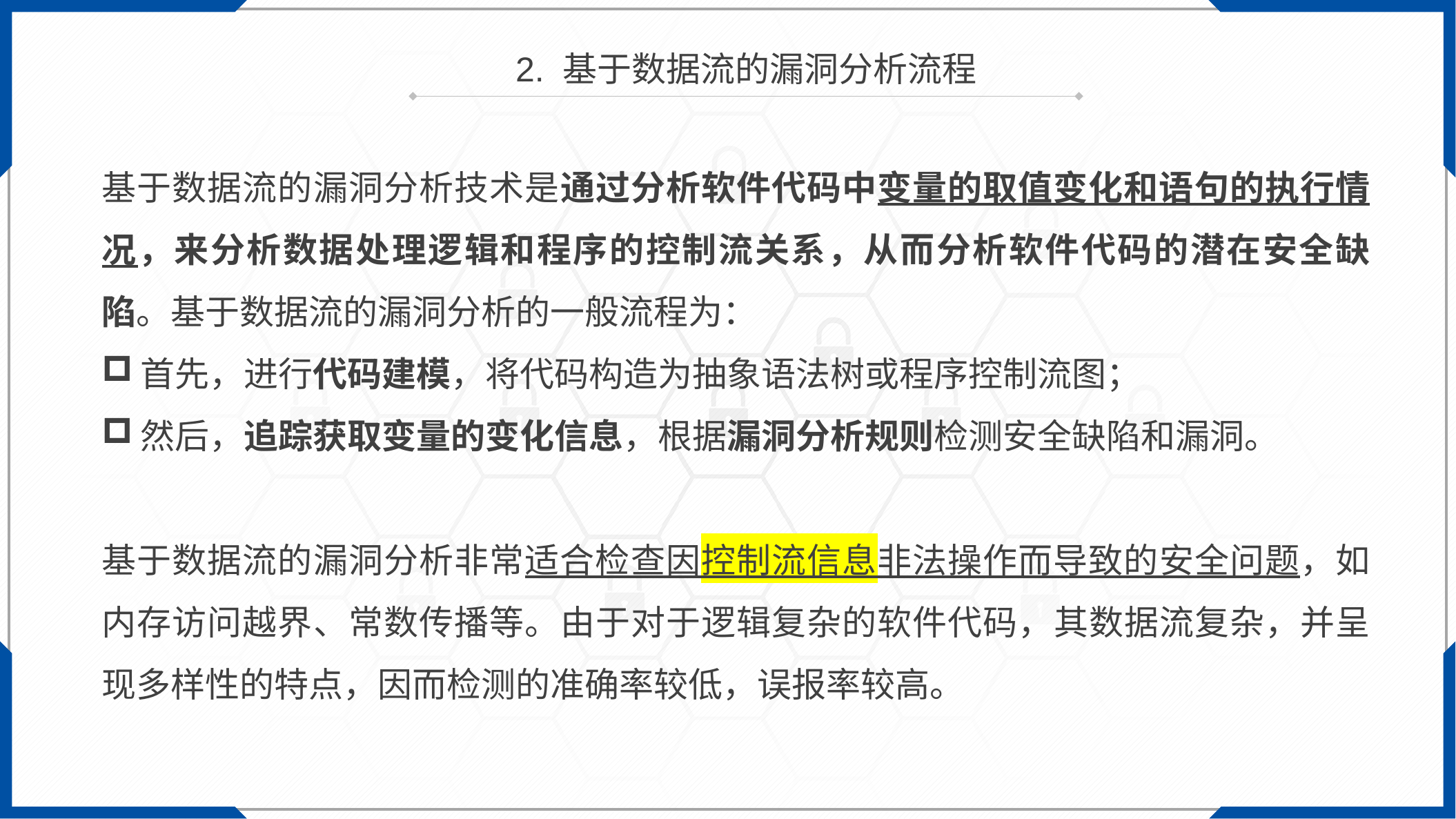

2. 基于数据流的漏洞分析流程
基于数据流的漏洞分析技术是通过分析软件代码中变量的取值变化和语句的执行情况，来分析数据处理逻辑和程序的控制流关系，从而分析软件代码的潜在安全缺陷。基于数据流的漏洞分析的一般流程为：
首先，进行代码建模，将代码构造为抽象语法树或程序控制流图；
然后，追踪获取变量的变化信息，根据漏洞分析规则检测安全缺陷和漏洞。

基于数据流的漏洞分析非常适合检查因控制流信息非法操作而导致的安全问题，如内存访问越界、常数传播等。由于对于逻辑复杂的软件代码，其数据流复杂，并呈现多样性的特点，因而检测的准确率较低，误报率较高。